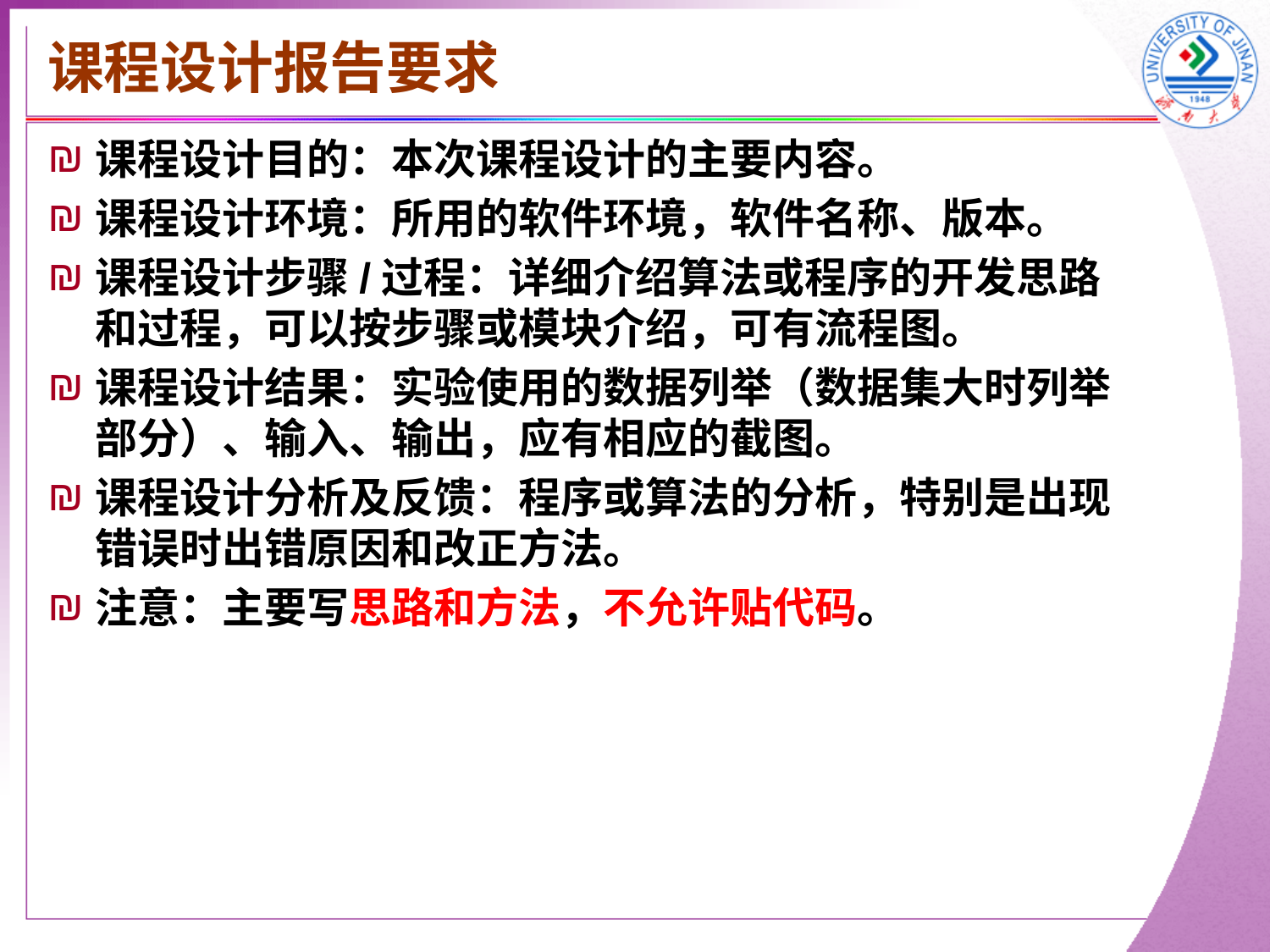

# 课程设计报告要求
课程设计目的：本次课程设计的主要内容。
课程设计环境：所用的软件环境，软件名称、版本。
课程设计步骤/过程：详细介绍算法或程序的开发思路和过程，可以按步骤或模块介绍，可有流程图。
课程设计结果：实验使用的数据列举（数据集大时列举部分）、输入、输出，应有相应的截图。
课程设计分析及反馈：程序或算法的分析，特别是出现错误时出错原因和改正方法。
注意：主要写思路和方法，不允许贴代码。
3